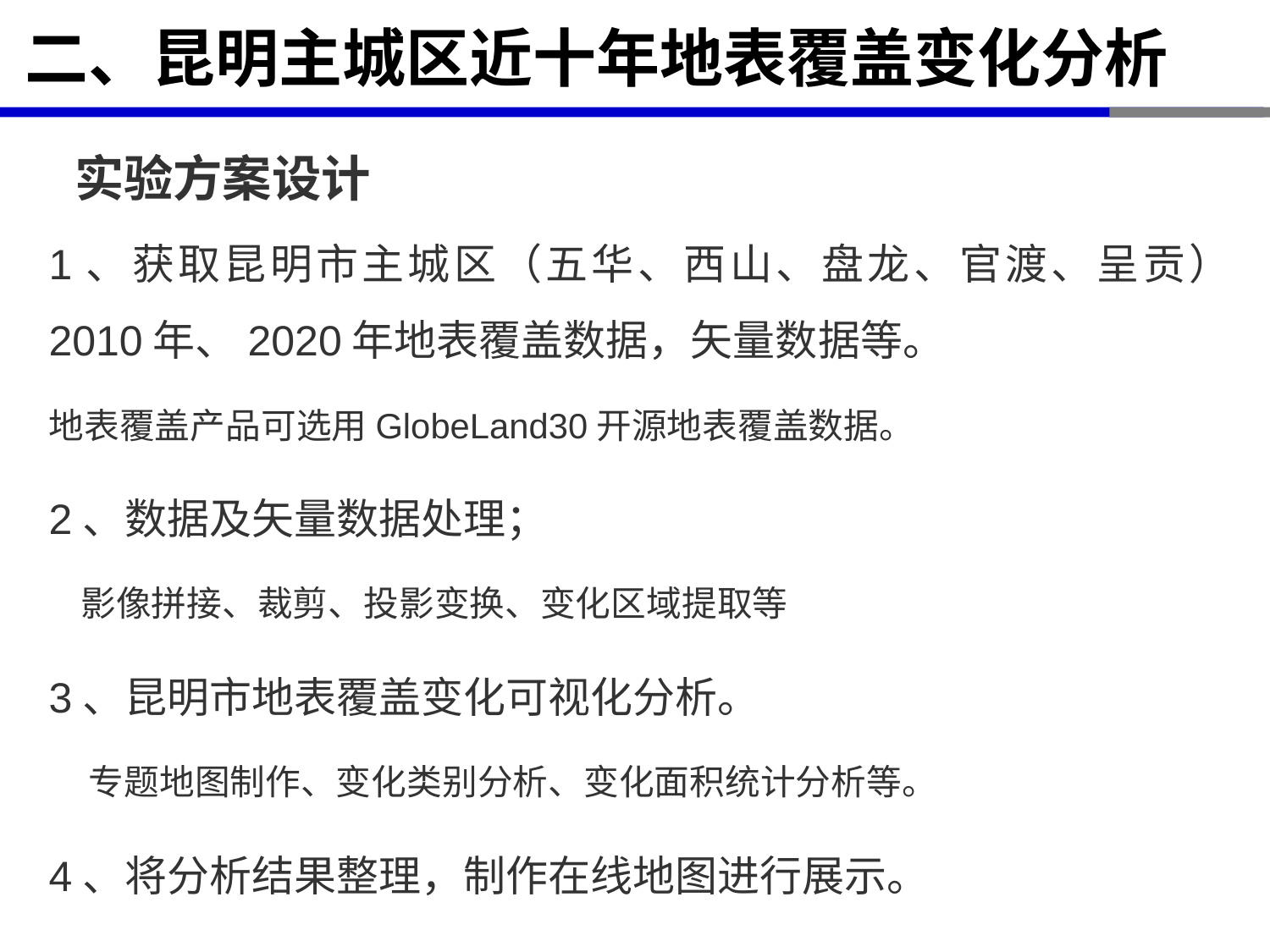

# 二、昆明主城区近十年地表覆盖变化分析
实验方案设计
1、获取昆明市主城区（五华、西山、盘龙、官渡、呈贡） 2010年、2020年地表覆盖数据，矢量数据等。
地表覆盖产品可选用GlobeLand30开源地表覆盖数据。
2、数据及矢量数据处理；
   影像拼接、裁剪、投影变换、变化区域提取等
3、昆明市地表覆盖变化可视化分析。
    专题地图制作、变化类别分析、变化面积统计分析等。
4、将分析结果整理，制作在线地图进行展示。